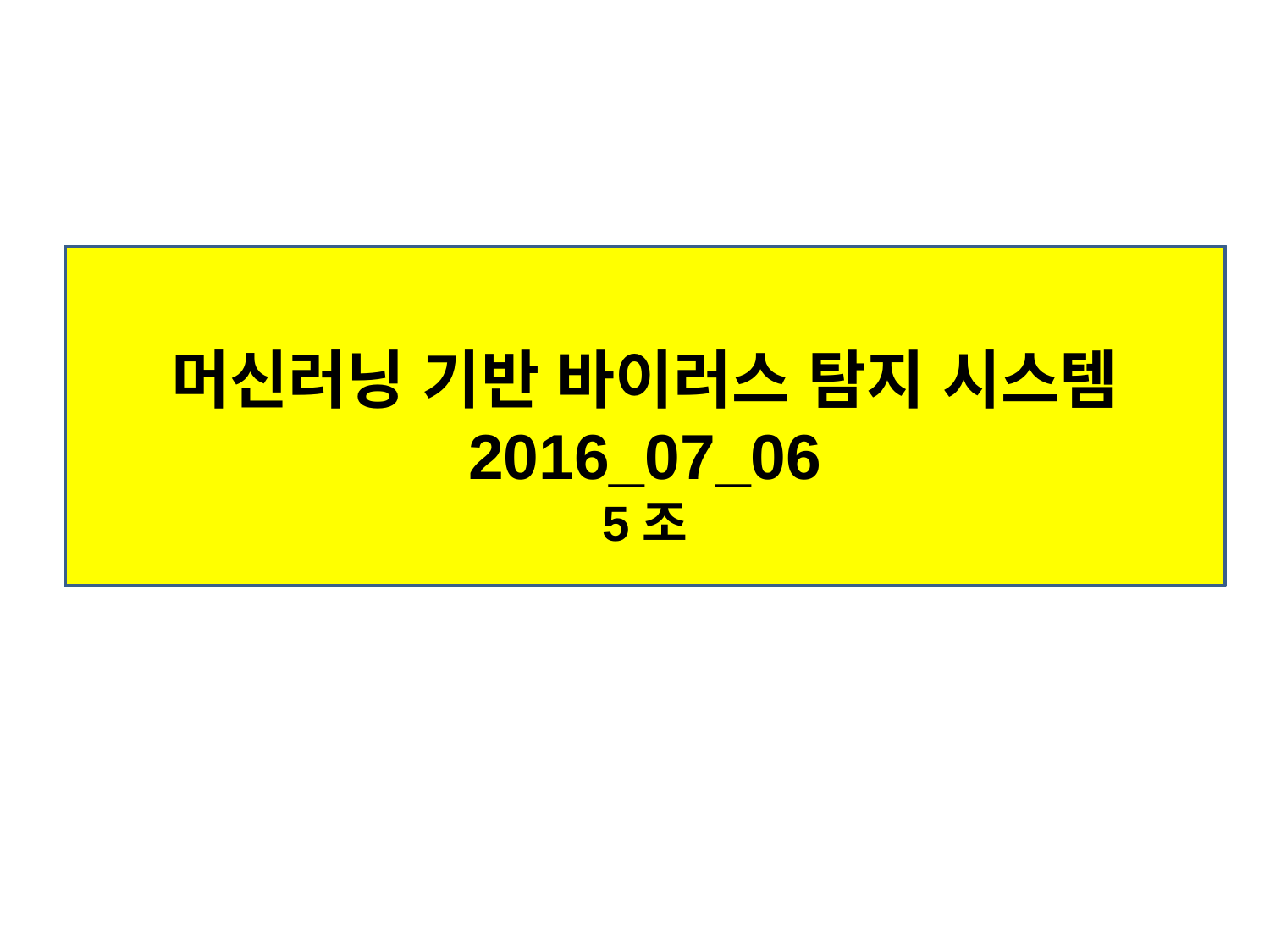

머신러닝 기반 바이러스 탐지 시스템
2016_07_06
5조